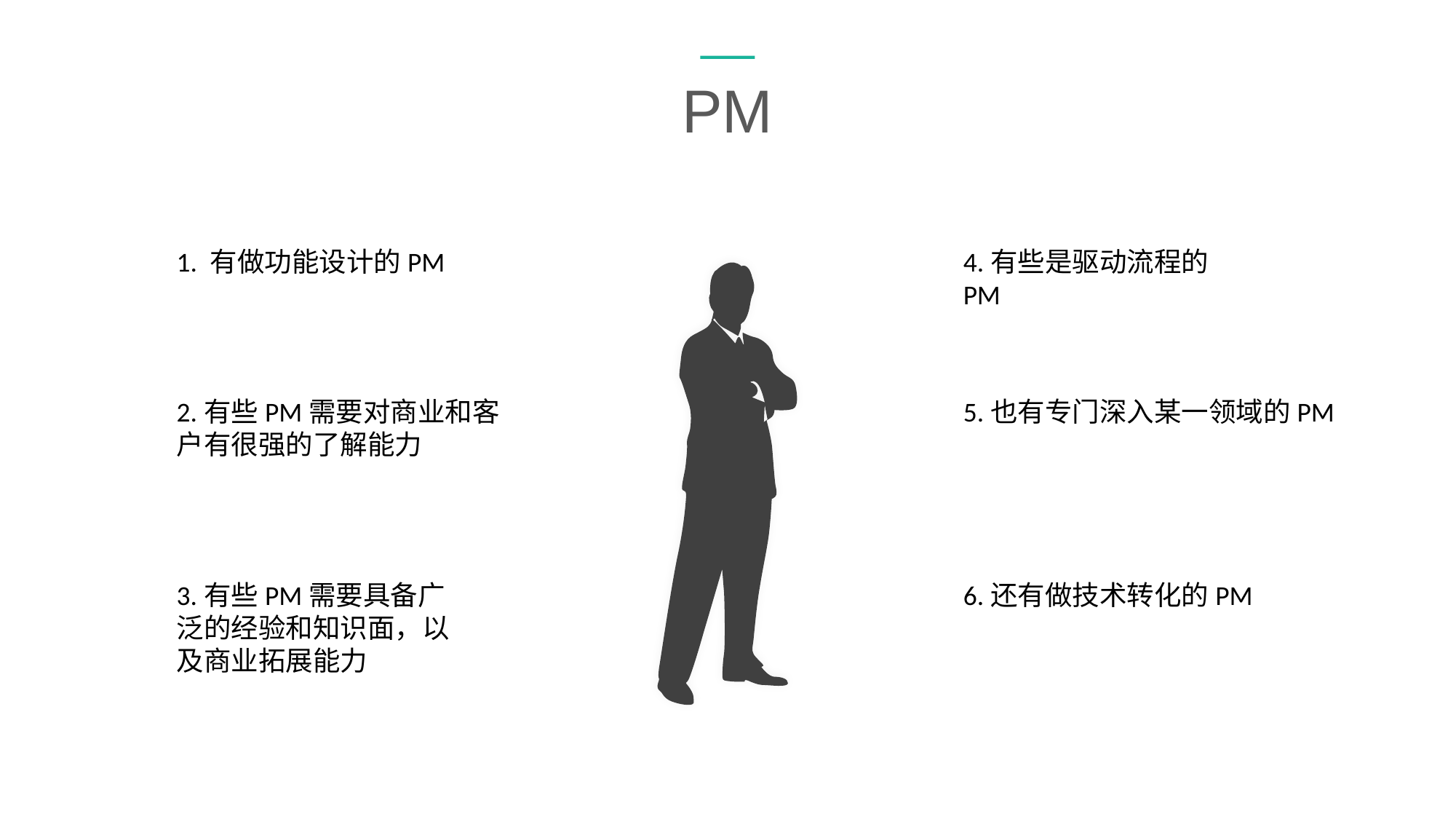

PM
1. 有做功能设计的PM
4.有些是驱动流程的PM

2.有些PM需要对商业和客户有很强的了解能力
5.也有专门深入某一领域的PM
3.有些PM需要具备广泛的经验和知识面，以及商业拓展能力
6.还有做技术转化的PM